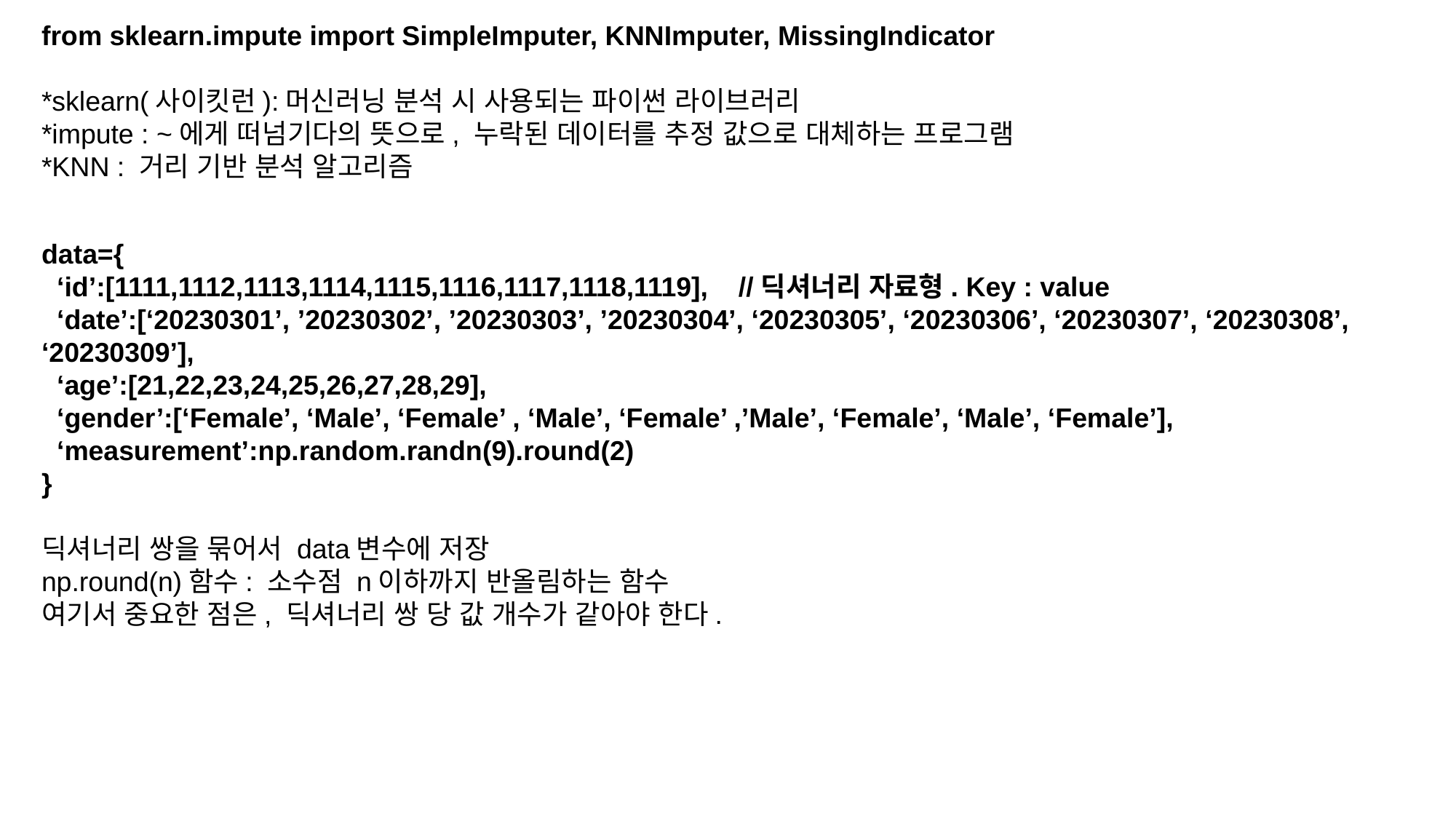

from sklearn.impute import SimpleImputer, KNNImputer, MissingIndicator

*sklearn(사이킷런):머신러닝 분석 시 사용되는 파이썬 라이브러리
*impute : ~에게 떠넘기다의 뜻으로, 누락된 데이터를 추정 값으로 대체하는 프로그램
*KNN : 거리 기반 분석 알고리즘

data={
  ‘id’:[1111,1112,1113,1114,1115,1116,1117,1118,1119],    //딕셔너리 자료형. Key : value
  ‘date’:[‘20230301’, ’20230302’, ’20230303’, ’20230304’, ‘20230305’, ‘20230306’, ‘20230307’, ‘20230308’, ‘20230309’],
  ‘age’:[21,22,23,24,25,26,27,28,29],
  ‘gender’:[‘Female’, ‘Male’, ‘Female’ , ‘Male’, ‘Female’ ,’Male’, ‘Female’, ‘Male’, ‘Female’],
  ‘measurement’:np.random.randn(9).round(2)
}

딕셔너리 쌍을 묶어서 data변수에 저장
np.round(n)함수: 소수점 n이하까지 반올림하는 함수
여기서 중요한 점은, 딕셔너리 쌍 당 값 개수가 같아야 한다.